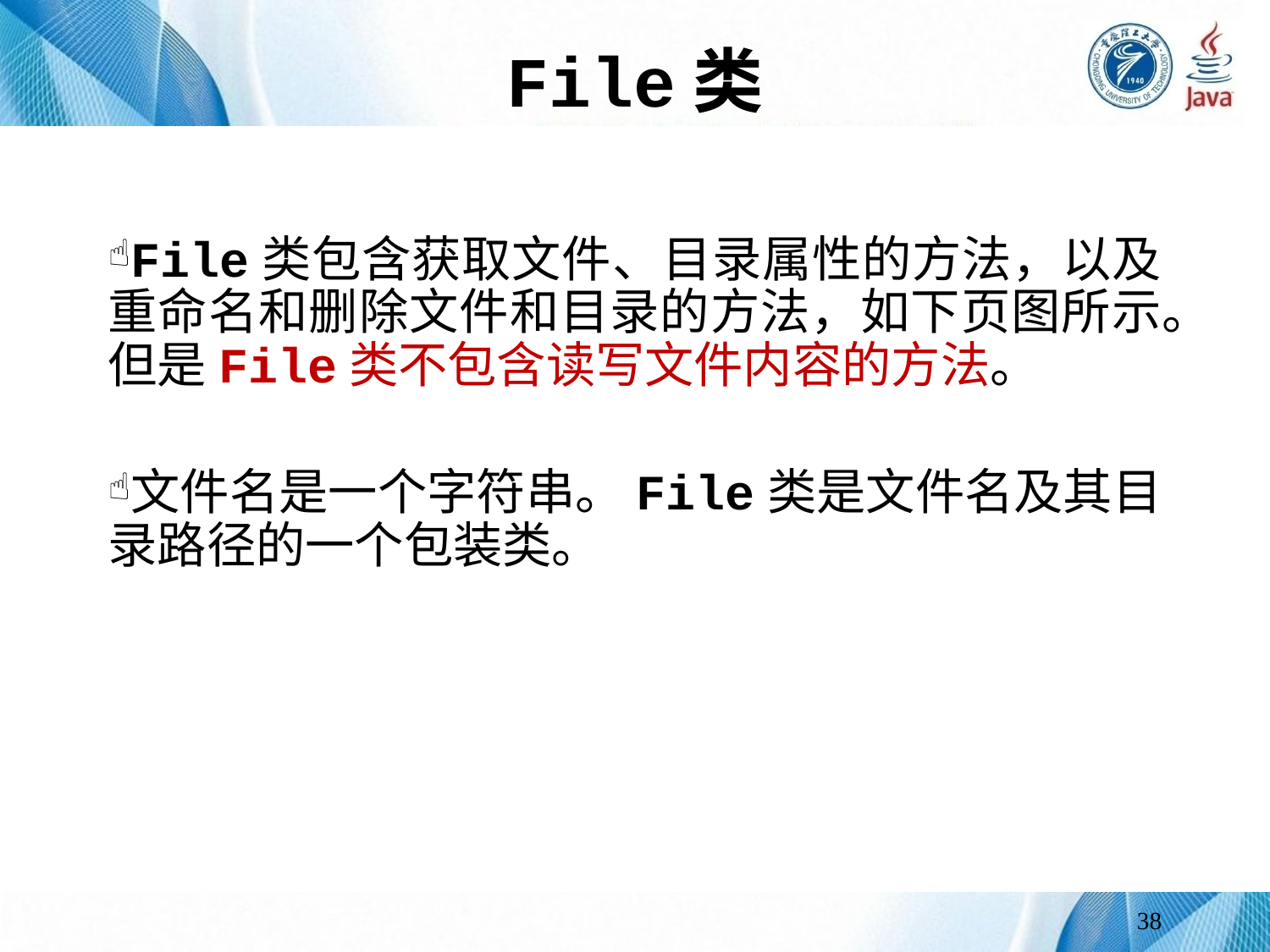

# File类

File类包含获取文件、目录属性的方法，以及重命名和删除文件和目录的方法，如下页图所示。但是File类不包含读写文件内容的方法。

文件名是一个字符串。File类是文件名及其目录路径的一个包装类。
38